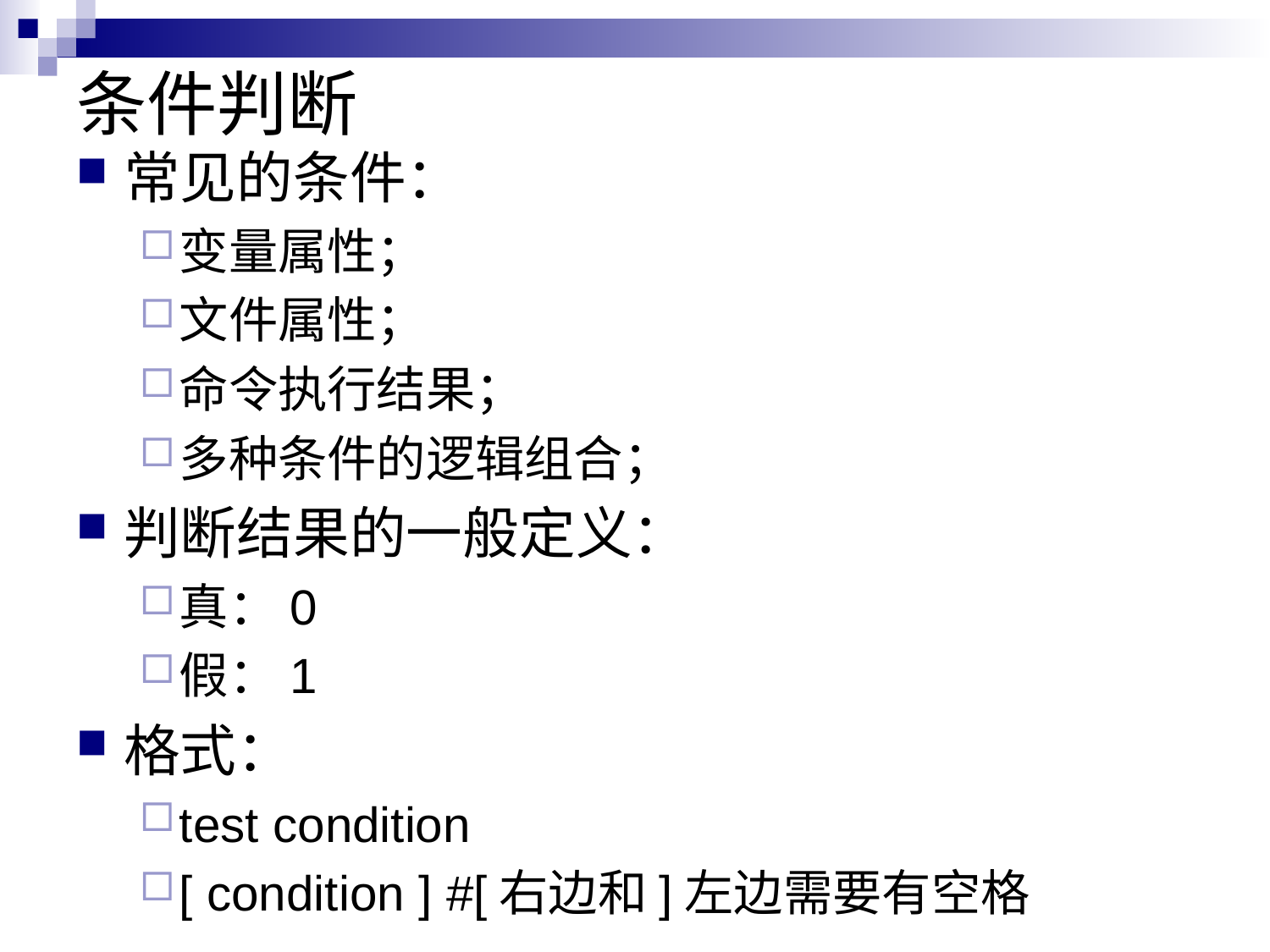

# 条件判断
常见的条件：
变量属性；
文件属性；
命令执行结果；
多种条件的逻辑组合；
判断结果的一般定义：
真：0
假：1
格式：
test condition
[ condition ] #[右边和]左边需要有空格